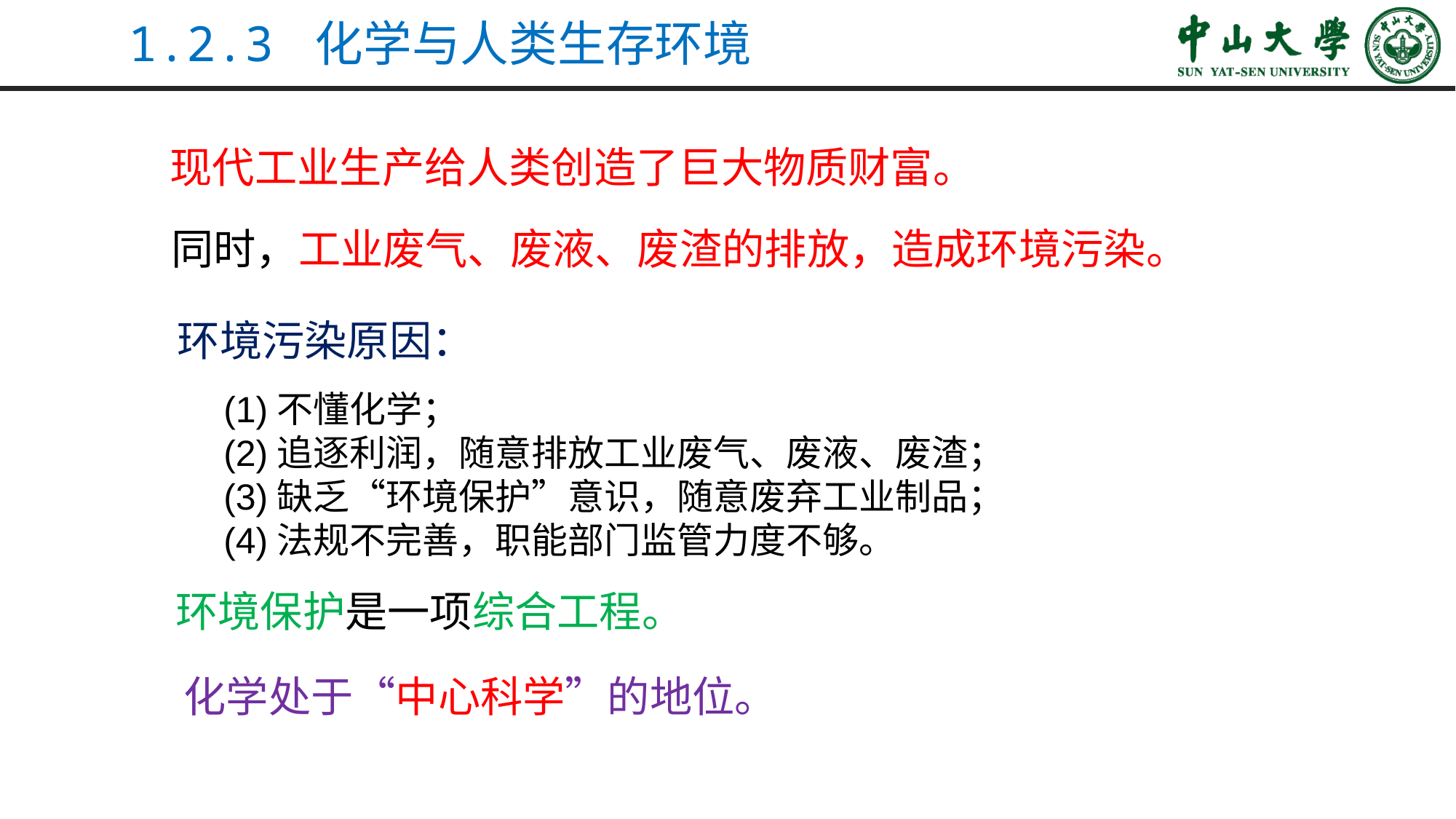

1.2.3 化学与人类生存环境
现代工业生产给人类创造了巨大物质财富。
同时，工业废气、废液、废渣的排放，造成环境污染。
环境污染原因：
(1)不懂化学；
(2)追逐利润，随意排放工业废气、废液、废渣；
(3)缺乏“环境保护”意识，随意废弃工业制品；
(4)法规不完善，职能部门监管力度不够。
环境保护是一项综合工程。
化学处于“中心科学”的地位。